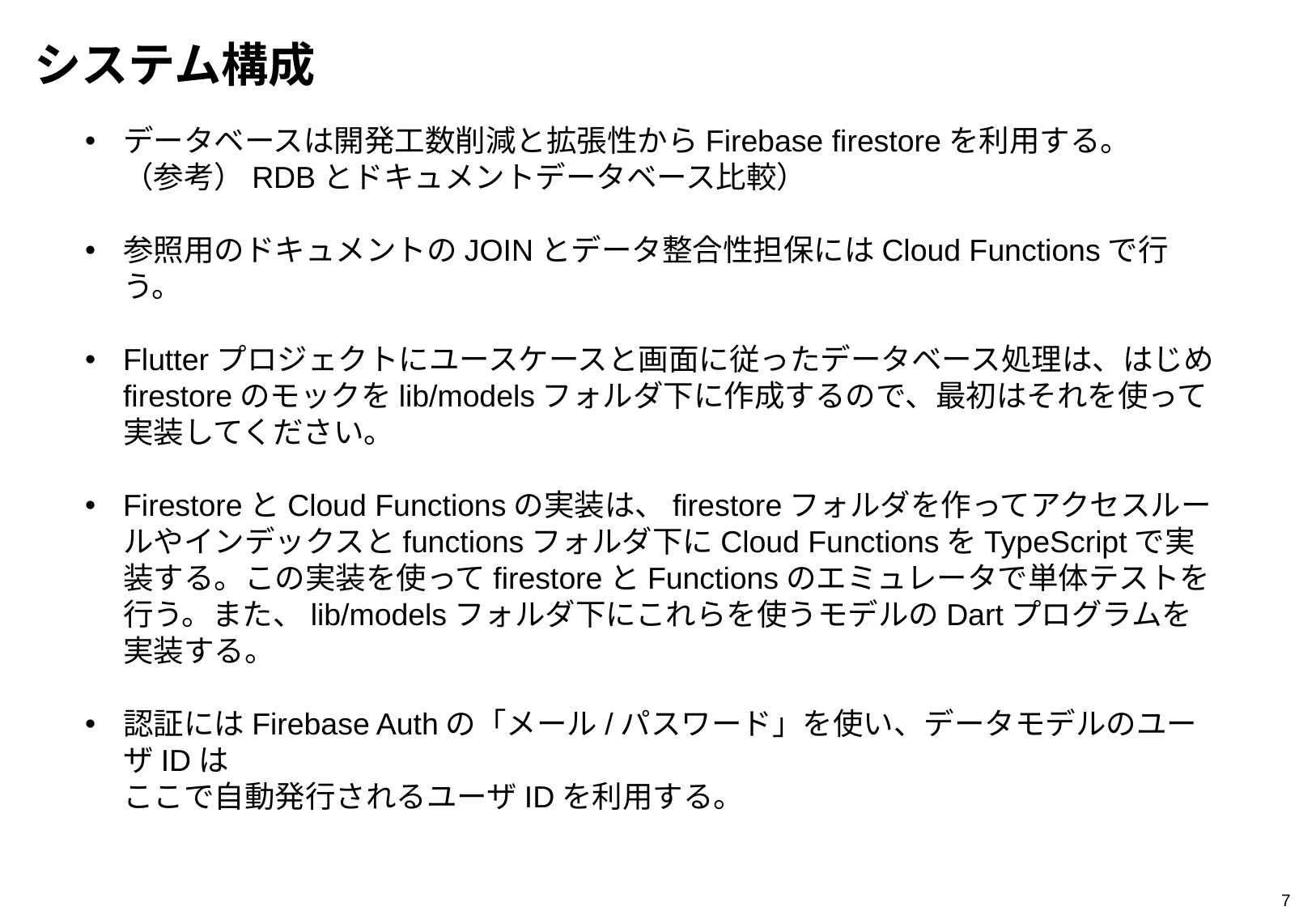

# システム構成
データベースは開発工数削減と拡張性からFirebase firestoreを利用する。
（参考）RDBとドキュメントデータベース比較）

参照用のドキュメントのJOINとデータ整合性担保にはCloud Functionsで行う。

Flutterプロジェクトにユースケースと画面に従ったデータベース処理は、はじめfirestoreのモックをlib/modelsフォルダ下に作成するので、最初はそれを使って実装してください。

FirestoreとCloud Functionsの実装は、firestoreフォルダを作ってアクセスルールやインデックスとfunctionsフォルダ下にCloud FunctionsをTypeScriptで実装する。この実装を使ってfirestoreとFunctionsのエミュレータで単体テストを行う。また、lib/modelsフォルダ下にこれらを使うモデルのDartプログラムを実装する。

認証にはFirebase Authの「メール/パスワード」を使い、データモデルのユーザIDは
ここで自動発行されるユーザIDを利用する。